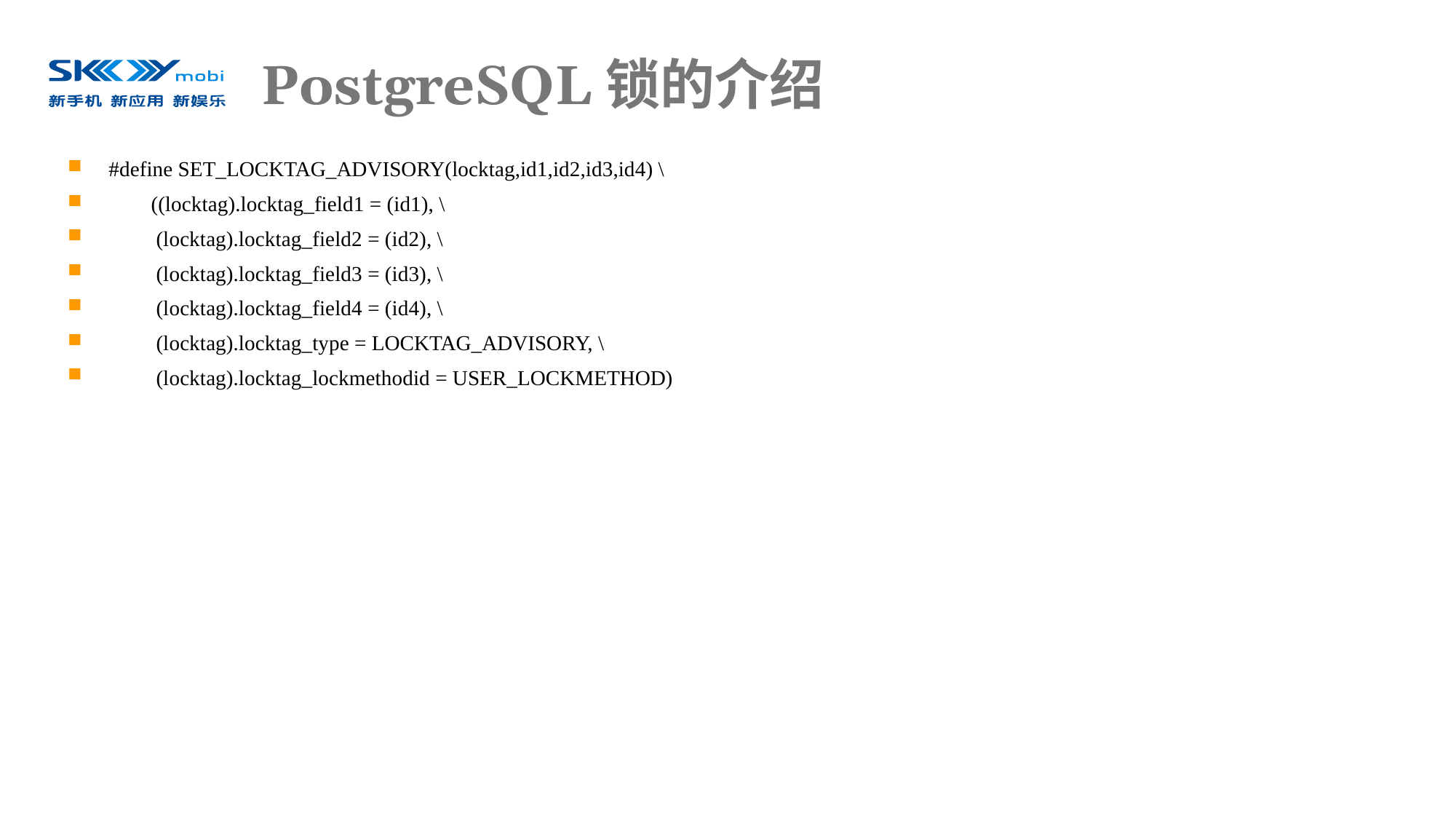

# PostgreSQL锁的介绍
#define SET_LOCKTAG_ADVISORY(locktag,id1,id2,id3,id4) \
        ((locktag).locktag_field1 = (id1), \
         (locktag).locktag_field2 = (id2), \
         (locktag).locktag_field3 = (id3), \
         (locktag).locktag_field4 = (id4), \
         (locktag).locktag_type = LOCKTAG_ADVISORY, \
         (locktag).locktag_lockmethodid = USER_LOCKMETHOD)